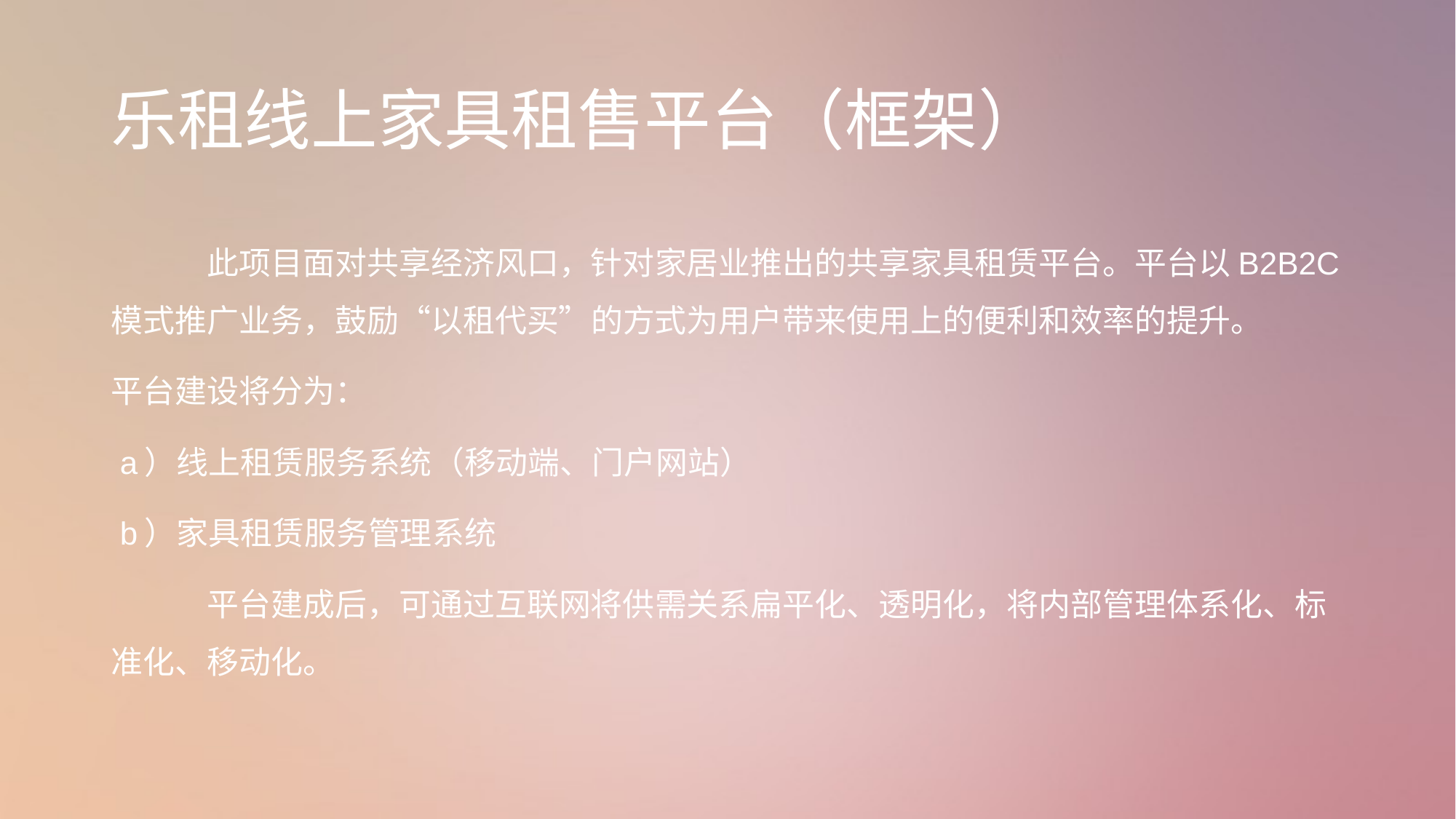

# 乐租线上家具租售平台（框架）
	此项目面对共享经济风口，针对家居业推出的共享家具租赁平台。平台以B2B2C模式推广业务，鼓励“以租代买”的方式为用户带来使用上的便利和效率的提升。
平台建设将分为：
 a）线上租赁服务系统（移动端、门户网站）
 b）家具租赁服务管理系统
 	平台建成后，可通过互联网将供需关系扁平化、透明化，将内部管理体系化、标准化、移动化。